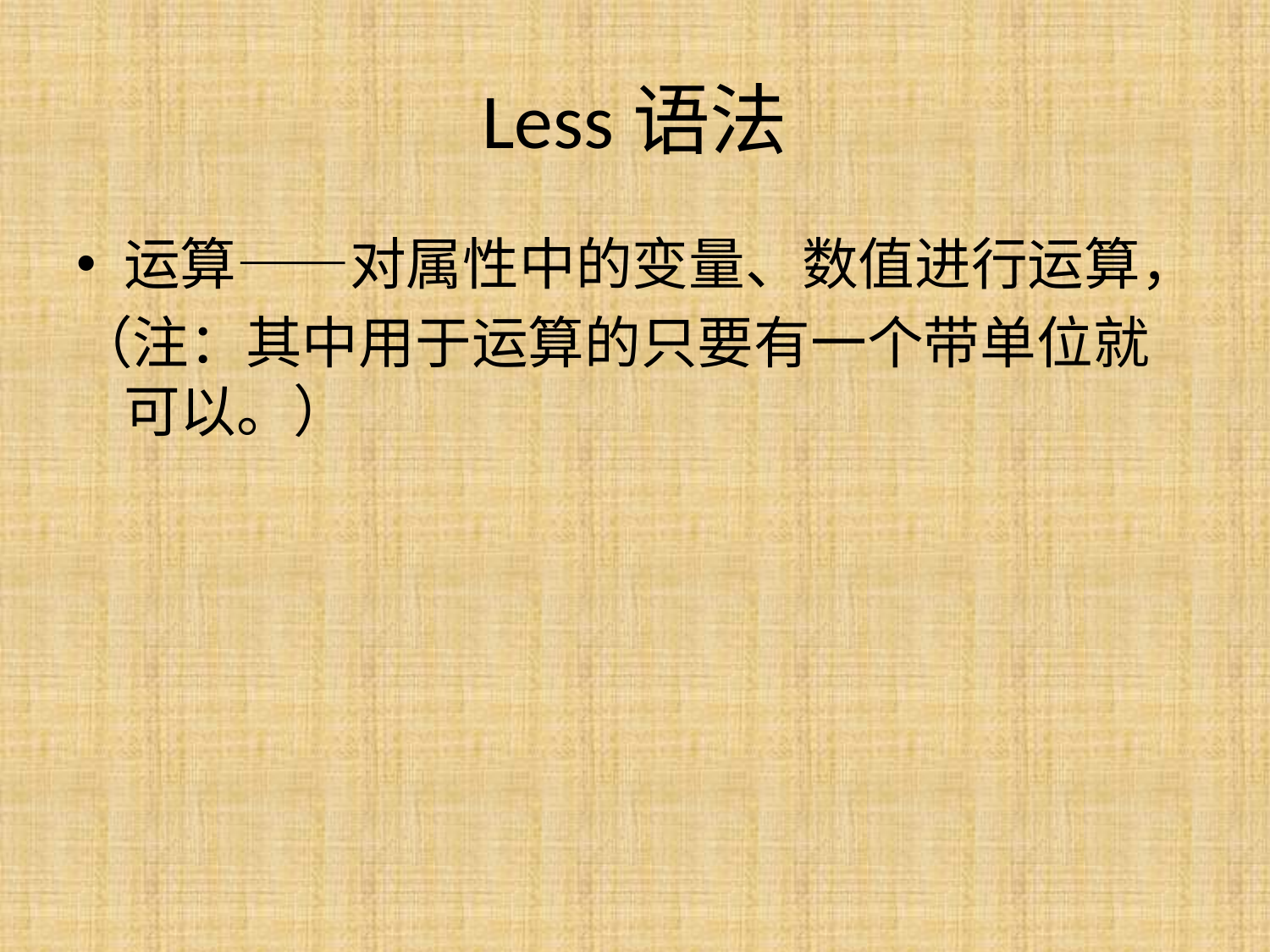

# Less语法
运算——对属性中的变量、数值进行运算，
（注：其中用于运算的只要有一个带单位就可以。）